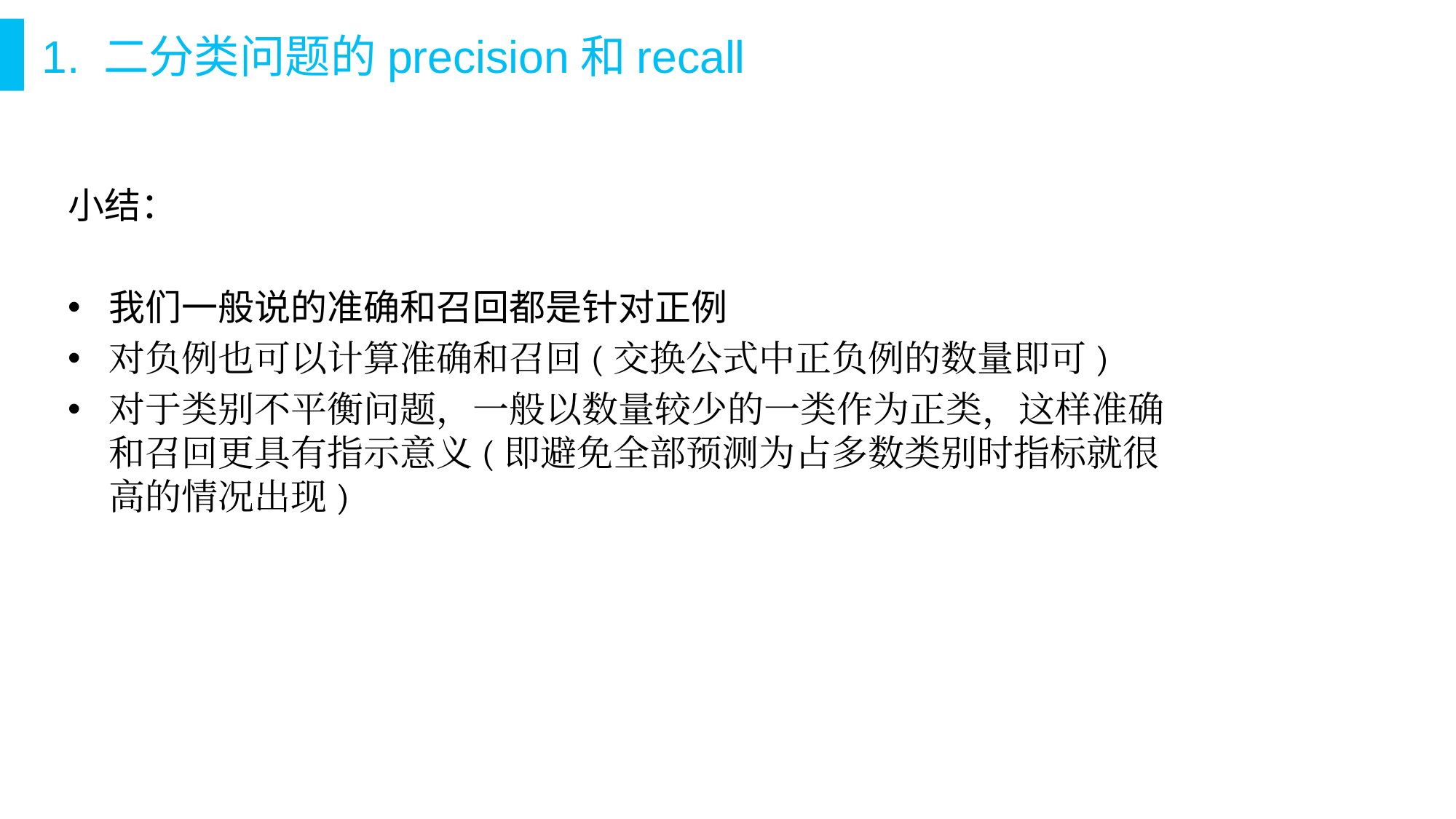

# 1. 二分类问题的precision和recall
小结：

我们一般说的准确和召回都是针对正例
对负例也可以计算准确和召回(交换公式中正负例的数量即可)
对于类别不平衡问题，一般以数量较少的一类作为正类，这样准确和召回更具有指示意义(即避免全部预测为占多数类别时指标就很高的情况出现)